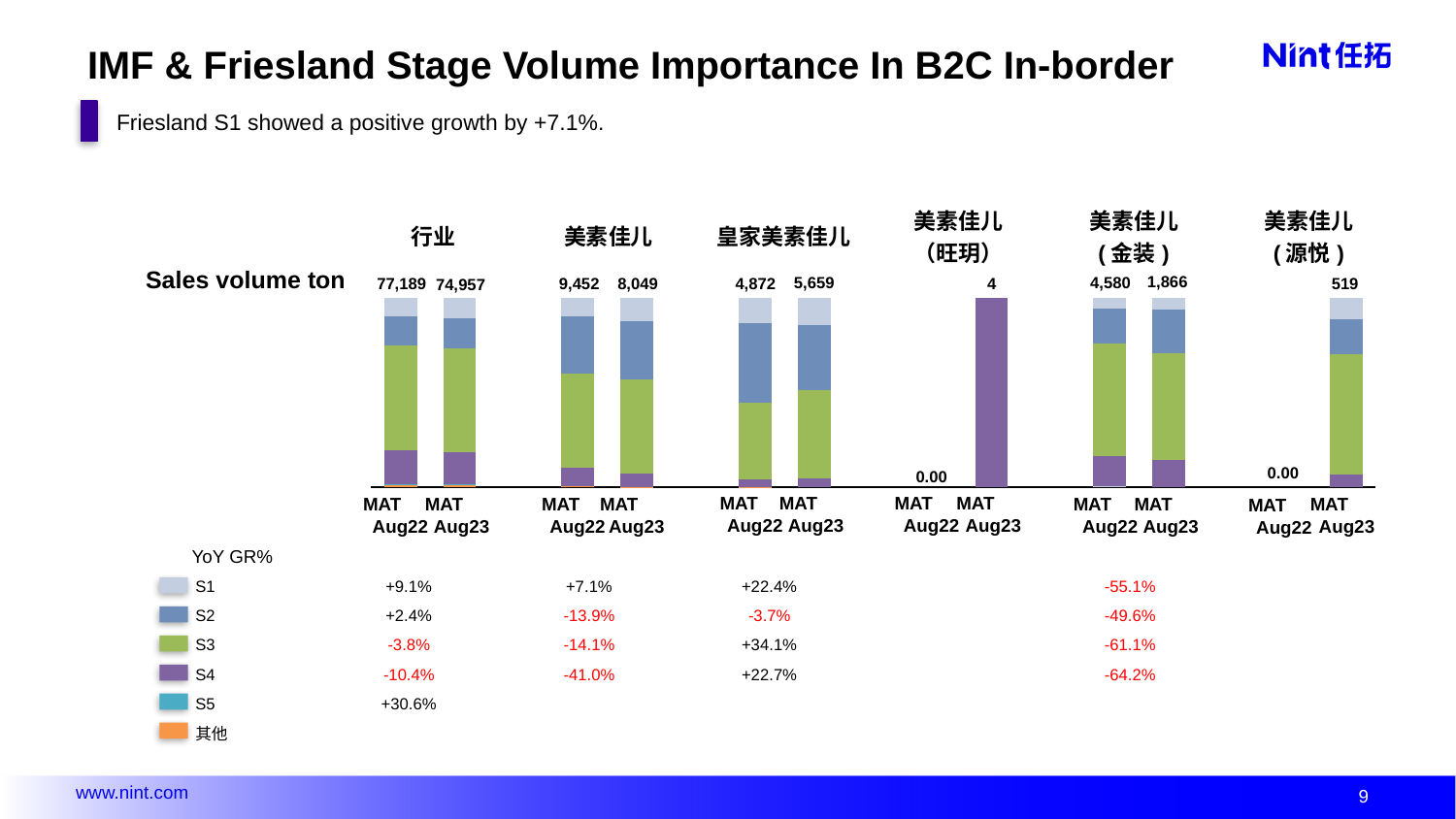

# IMF & Friesland Stage Volume Importance In B2C In-border
Friesland S1 showed a positive growth by +7.1%.
| 行业 | 美素佳儿 | 皇家美素佳儿 | 美素佳儿 （旺玥） | 美素佳儿 (金装) | 美素佳儿 (源悦) |
| --- | --- | --- | --- | --- | --- |
Sales volume ton
1,866
4,580
5,659
9,452
8,049
519
4,872
77,189
4
74,957

### Chart

| Category | 系列6 | 系列5 | 系列4 | 系列3 | 系列2 | 系列1 |
|---|---|---|---|---|---|---|
| 1 | 1.23 | 0.07 | 18.35 | 55.4 | 15.39 | 9.56 |
| 2 | 1.14 | 0.09 | 16.92 | 54.88 | 16.23 | 10.74 |
| 3 | None | None | None | None | None | None |
| 4 | 0.33 | 0.0 | 9.84 | 49.56 | 30.58 | 9.7 |
| 5 | 0.06 | 0.0 | 6.82 | 50.0 | 30.93 | 12.19 |
| 6 | None | None | None | None | None | None |
| 7 | 0.06 | 0.0 | 4.19 | 40.41 | 41.77 | 13.56 |
| 8 | 0.0 | 0.0 | 4.43 | 46.64 | 34.64 | 14.29 |
| 9 | None | None | None | None | None | None |
| 10 | None | None | None | None | None | None |
| 11 | 0.0 | 0.0 | 100.0 | 0.0 | 0.0 | 0.0 |
| 12 | None | None | None | None | None | None |
| 13 | 0.61 | 0.0 | 15.85 | 59.29 | 18.67 | 5.59 |
| 14 | 0.26 | 0.0 | 13.91 | 56.59 | 23.08 | 6.15 |
| 15 | None | None | None | None | None | None |
| 16 | None | None | None | None | None | None |
| 17 | 0.0 | 0.0 | 6.65 | 63.36 | 18.86 | 11.12 |
0.00
0.00
MAT
Aug22
MAT
Aug23
MAT
Aug22
MAT
Aug23
MAT
Aug23
MAT
Aug22
MAT
Aug23
MAT
Aug22
MAT
Aug23
MAT
Aug22
MAT
Aug23
MAT
Aug22
YoY GR%
| S1 | +9.1% | +7.1% | +22.4% |  | -55.1% |  |
| --- | --- | --- | --- | --- | --- | --- |
| S2 | +2.4% | -13.9% | -3.7% |  | -49.6% |  |
| S3 | -3.8% | -14.1% | +34.1% |  | -61.1% |  |
| S4 | -10.4% | -41.0% | +22.7% |  | -64.2% |  |
| S5 | +30.6% |  |  |  |  |  |
| 其他 |  |  |  |  |  |  |